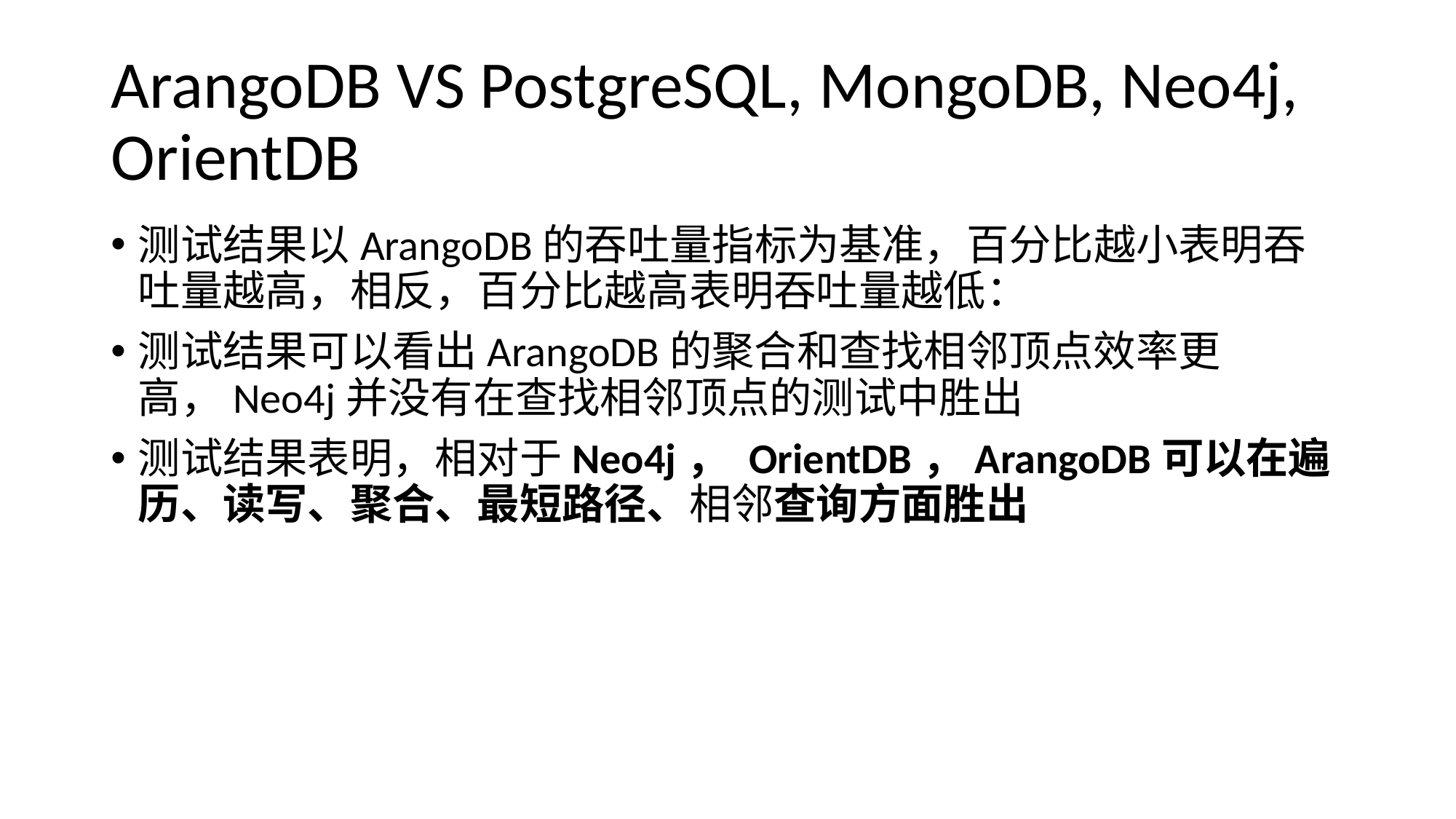

# ArangoDB VS PostgreSQL, MongoDB, Neo4j, OrientDB
测试结果以ArangoDB的吞吐量指标为基准，百分比越小表明吞吐量越高，相反，百分比越高表明吞吐量越低：
测试结果可以看出ArangoDB的聚合和查找相邻顶点效率更高，Neo4j并没有在查找相邻顶点的测试中胜出
测试结果表明，相对于Neo4j， OrientDB，ArangoDB可以在遍历、读写、聚合、最短路径、相邻查询方面胜出